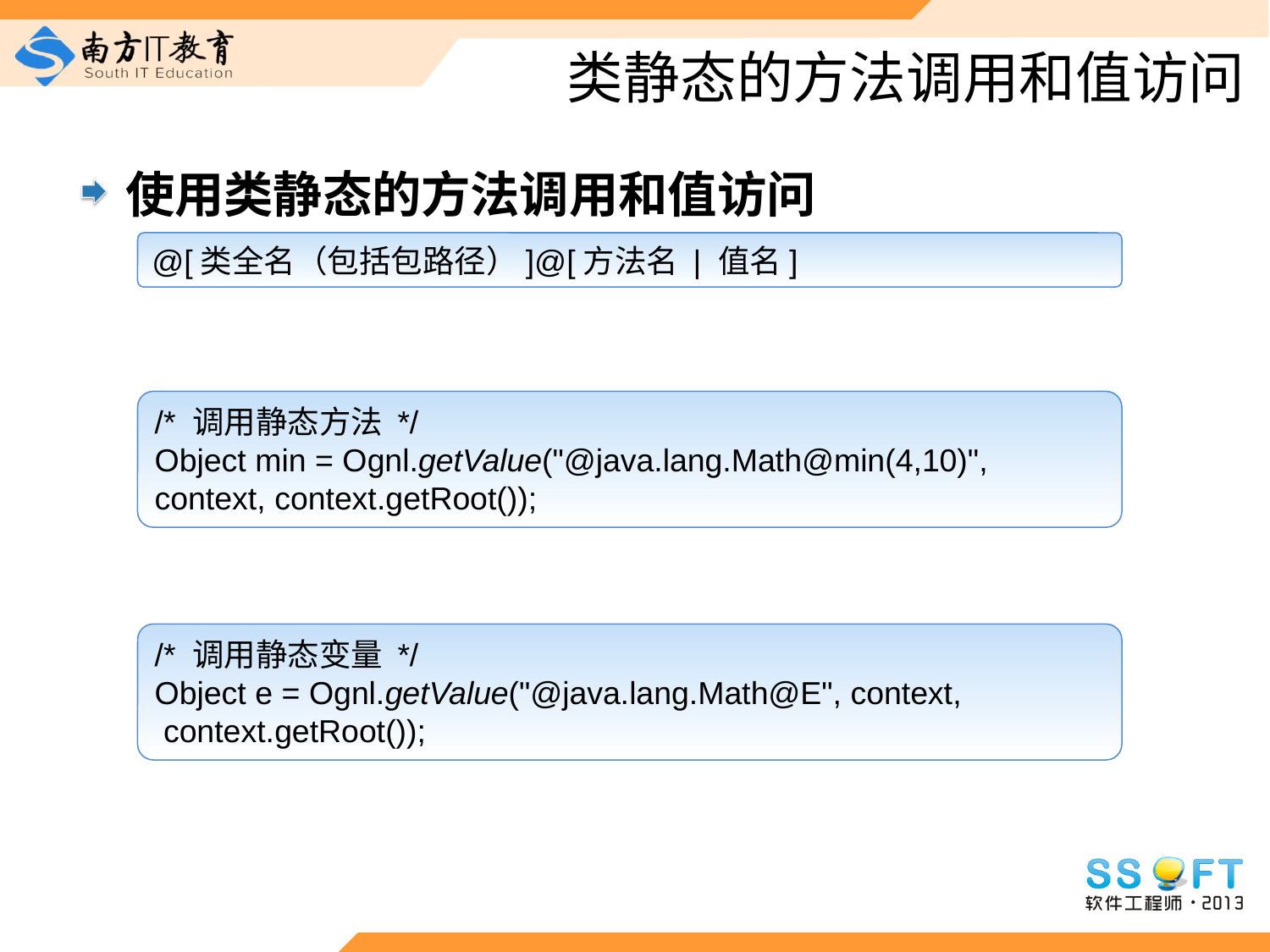

# 类静态的方法调用和值访问
使用类静态的方法调用和值访问

@[类全名（包括包路径）]@[方法名 | 值名]
/* 调用静态方法 */
Object min = Ognl.getValue("@java.lang.Math@min(4,10)", context, context.getRoot());
/* 调用静态变量 */
Object e = Ognl.getValue("@java.lang.Math@E", context,
 context.getRoot());